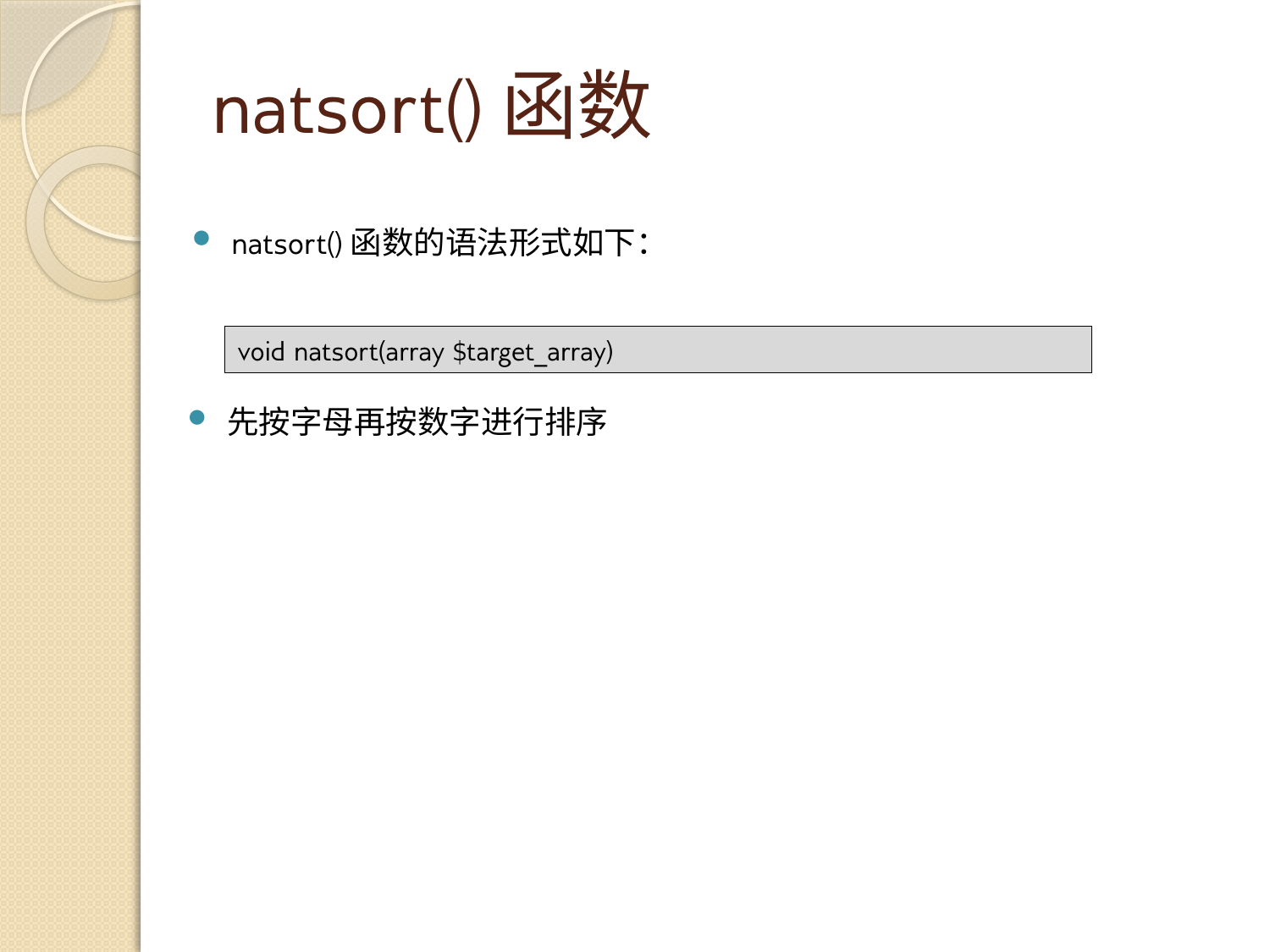

# natsort()函数
natsort()函数的语法形式如下：
void natsort(array $target_array)
先按字母再按数字进行排序